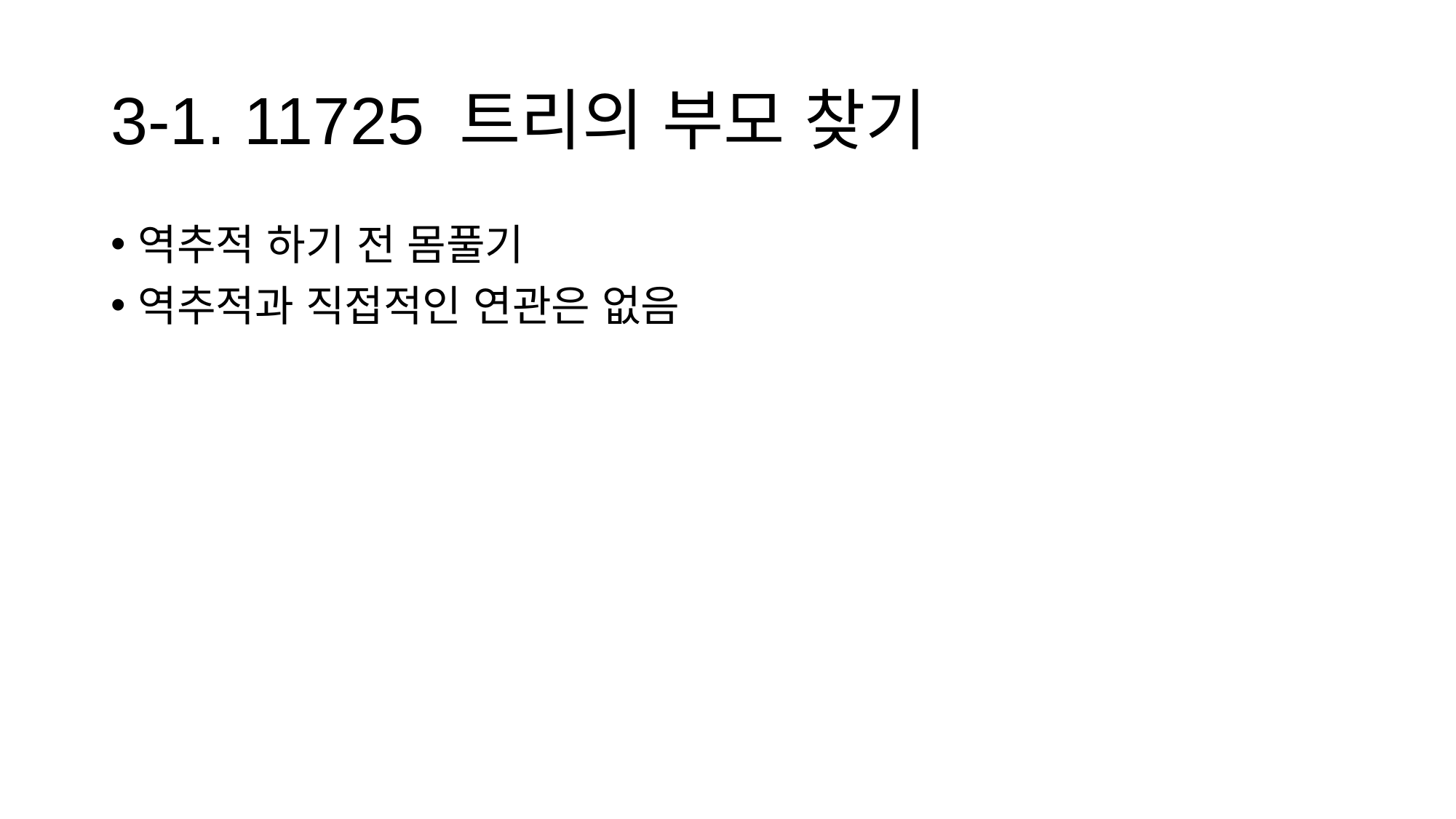

# 3-1. 11725 트리의 부모 찾기
역추적 하기 전 몸풀기
역추적과 직접적인 연관은 없음